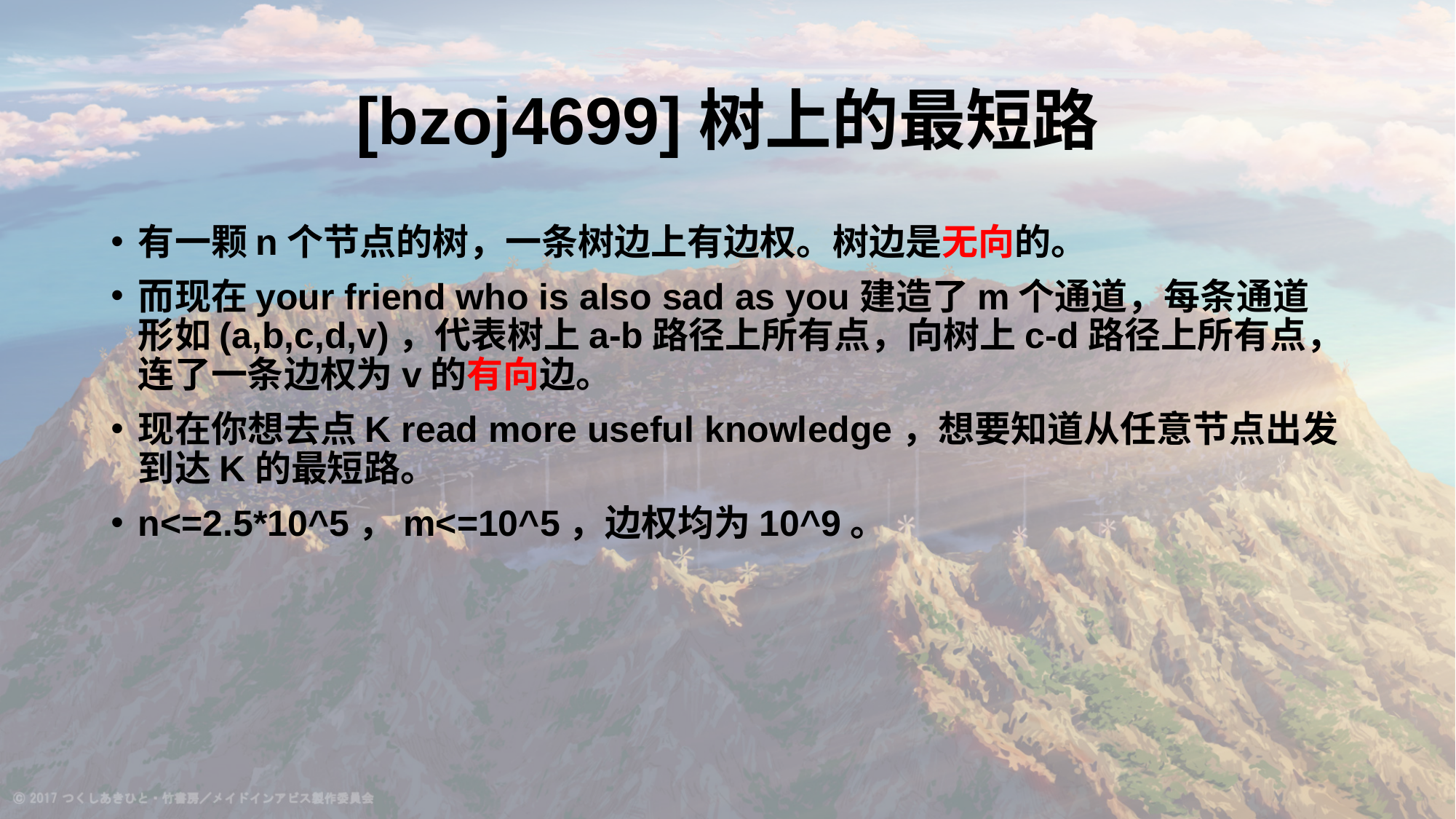

# [bzoj4699]树上的最短路
有一颗n个节点的树，一条树边上有边权。树边是无向的。
而现在your friend who is also sad as you建造了m个通道，每条通道形如(a,b,c,d,v)，代表树上a-b路径上所有点，向树上c-d路径上所有点，连了一条边权为v的有向边。
现在你想去点K read more useful knowledge，想要知道从任意节点出发到达K的最短路。
n<=2.5*10^5，m<=10^5，边权均为10^9。